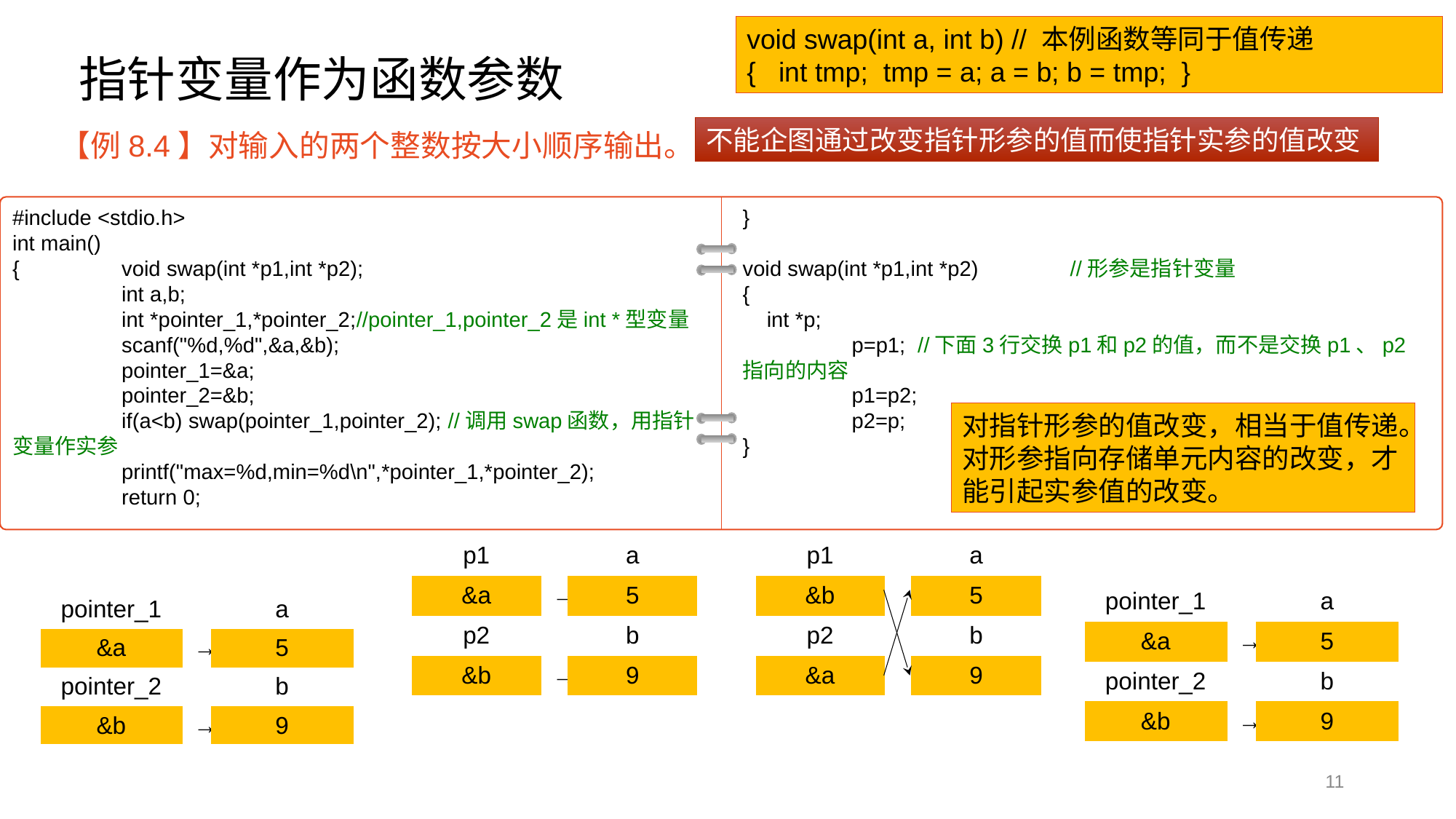

# 指针变量作为函数参数
void swap(int a, int b) // 本例函数等同于值传递
{   int tmp;  tmp = a; a = b; b = tmp;  }
【例8.4】对输入的两个整数按大小顺序输出。
不能企图通过改变指针形参的值而使指针实参的值改变
#include <stdio.h>
int main()
{	void swap(int *p1,int *p2);
	int a,b;
	int *pointer_1,*pointer_2;//pointer_1,pointer_2是int *型变量
	scanf("%d,%d",&a,&b);
	pointer_1=&a;
	pointer_2=&b;
	if(a<b) swap(pointer_1,pointer_2); //调用swap函数，用指针变量作实参
	printf("max=%d,min=%d\n",*pointer_1,*pointer_2);
	return 0;
}

void swap(int *p1,int *p2) 	//形参是指针变量
{
    int *p;
	p=p1;  //下面3行交换p1和p2的值，而不是交换p1、p2指向的内容
	p1=p2;
	p2=p;
}

对指针形参的值改变，相当于值传递。
对形参指向存储单元内容的改变，才能引起实参值的改变。

| p1 |  | a |
| --- | --- | --- |
| &a | → | 5 |
| p2 |  | b |
| &b | → | 9 |
| p1 |  | a |
| --- | --- | --- |
| &b |  | 5 |
| p2 |  | b |
| &a |  | 9 |
| pointer\_1 |  | a |
| --- | --- | --- |
| &a | → | 5 |
| pointer\_2 |  | b |
| &b | → | 9 |
| pointer\_1 |  | a |
| --- | --- | --- |
| &a | → | 5 |
| pointer\_2 |  | b |
| &b | → | 9 |
11